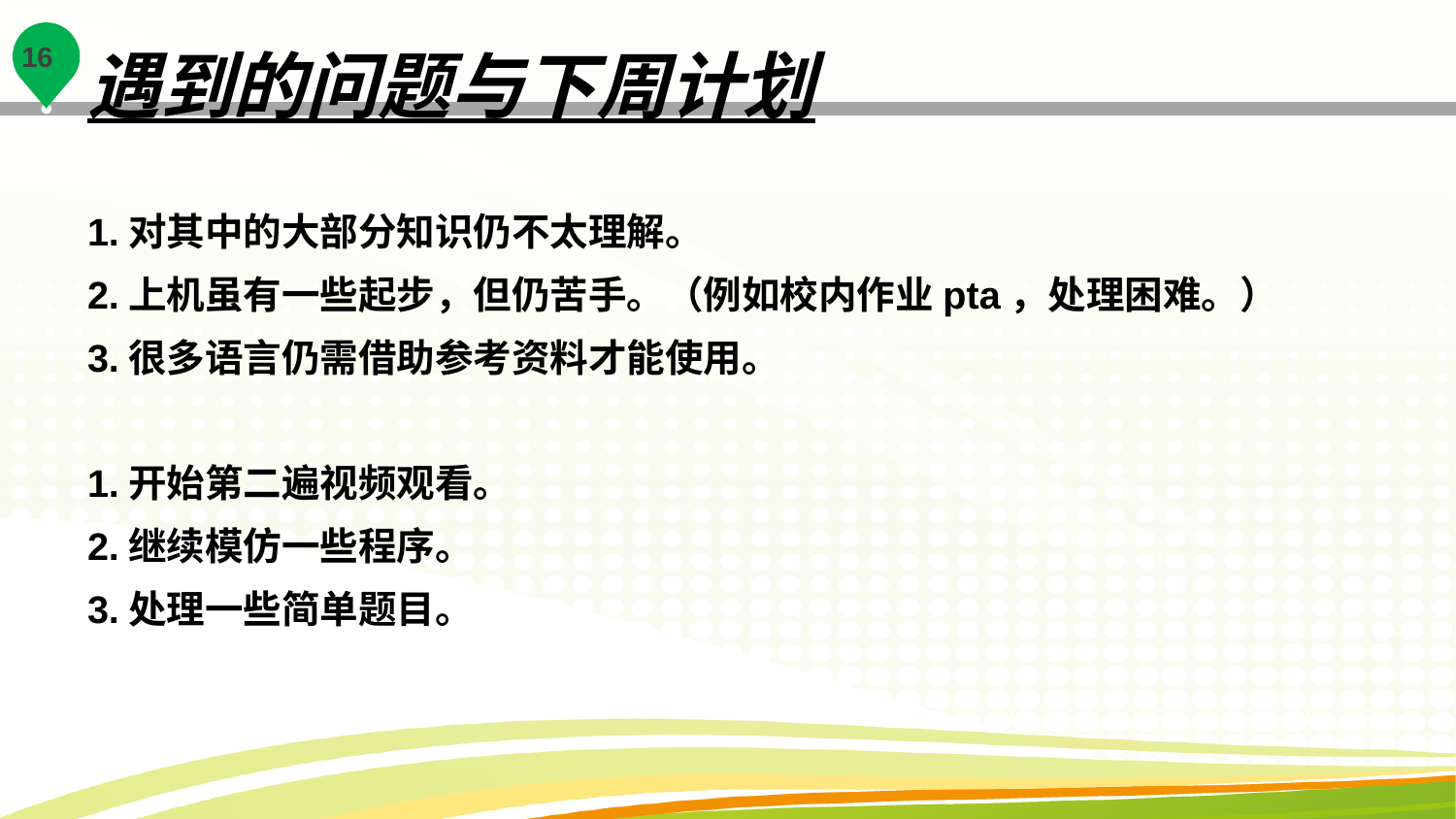

# 遇到的问题与下周计划
1.对其中的大部分知识仍不太理解。
2.上机虽有一些起步，但仍苦手。（例如校内作业pta，处理困难。）
3.很多语言仍需借助参考资料才能使用。

1.开始第二遍视频观看。
2.继续模仿一些程序。
3.处理一些简单题目。